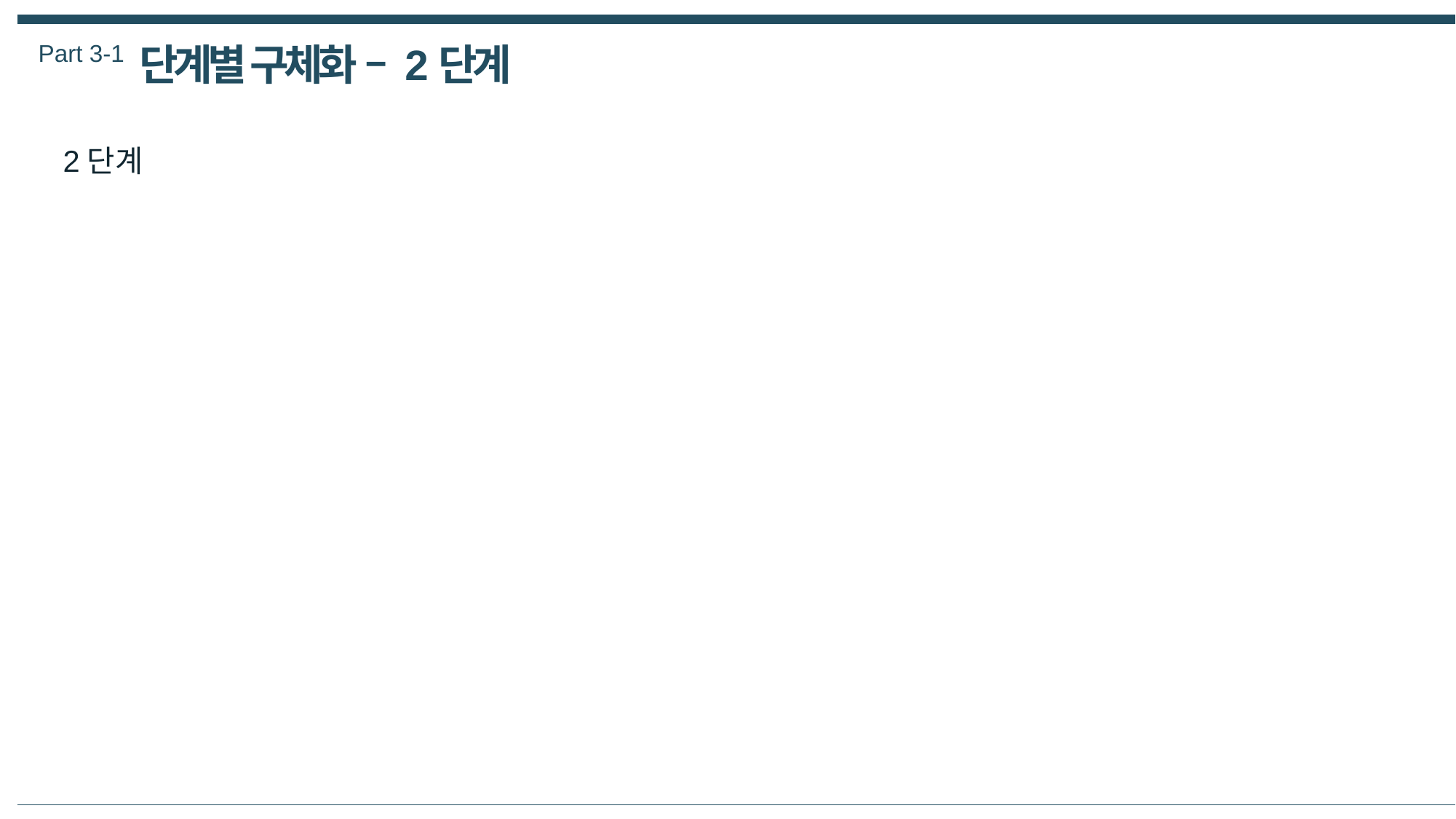

Part 3-1
단계별 구체화 – 2단계
2단계